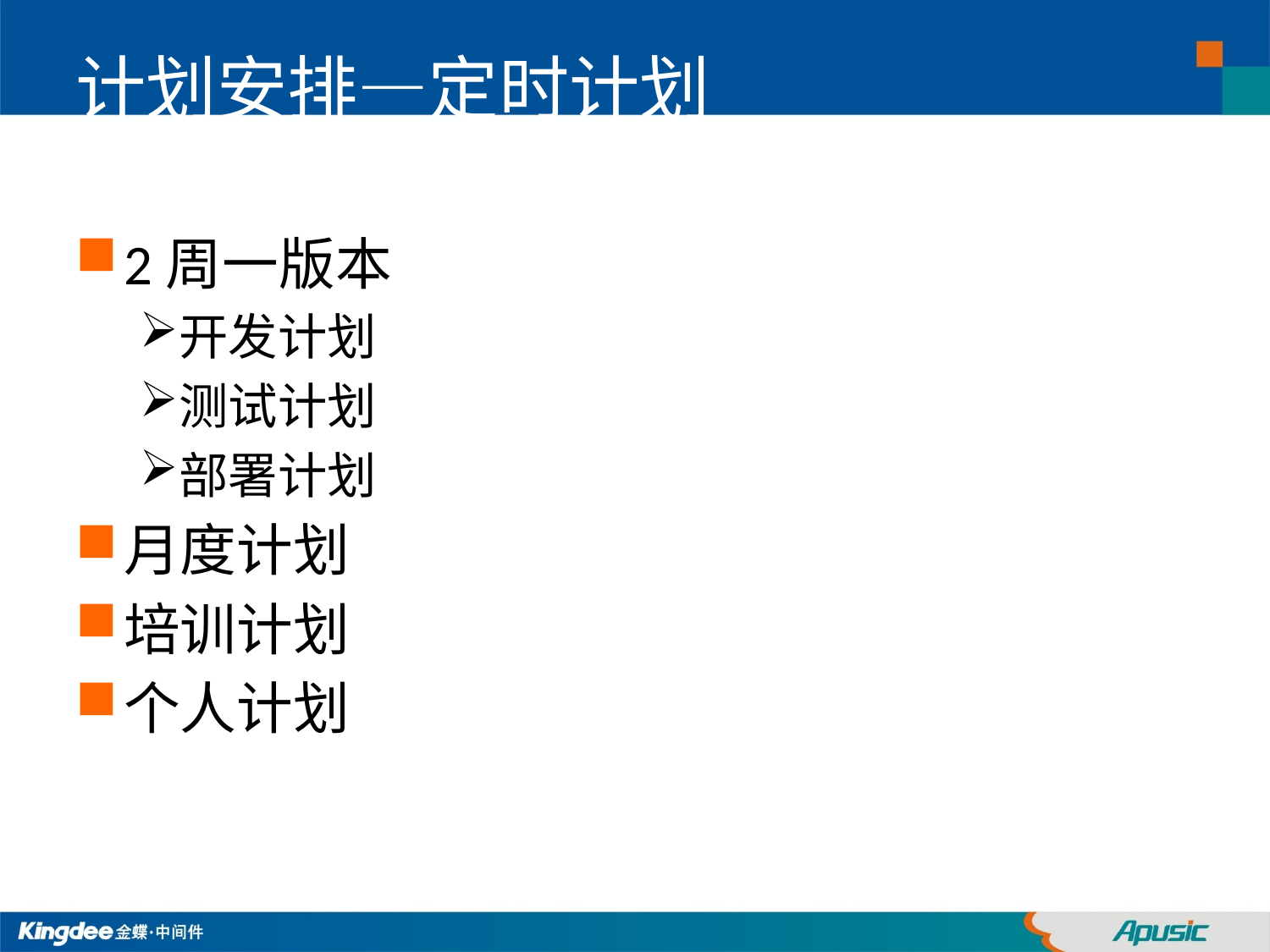

# 计划安排—定时计划
2周一版本
开发计划
测试计划
部署计划
月度计划
培训计划
个人计划